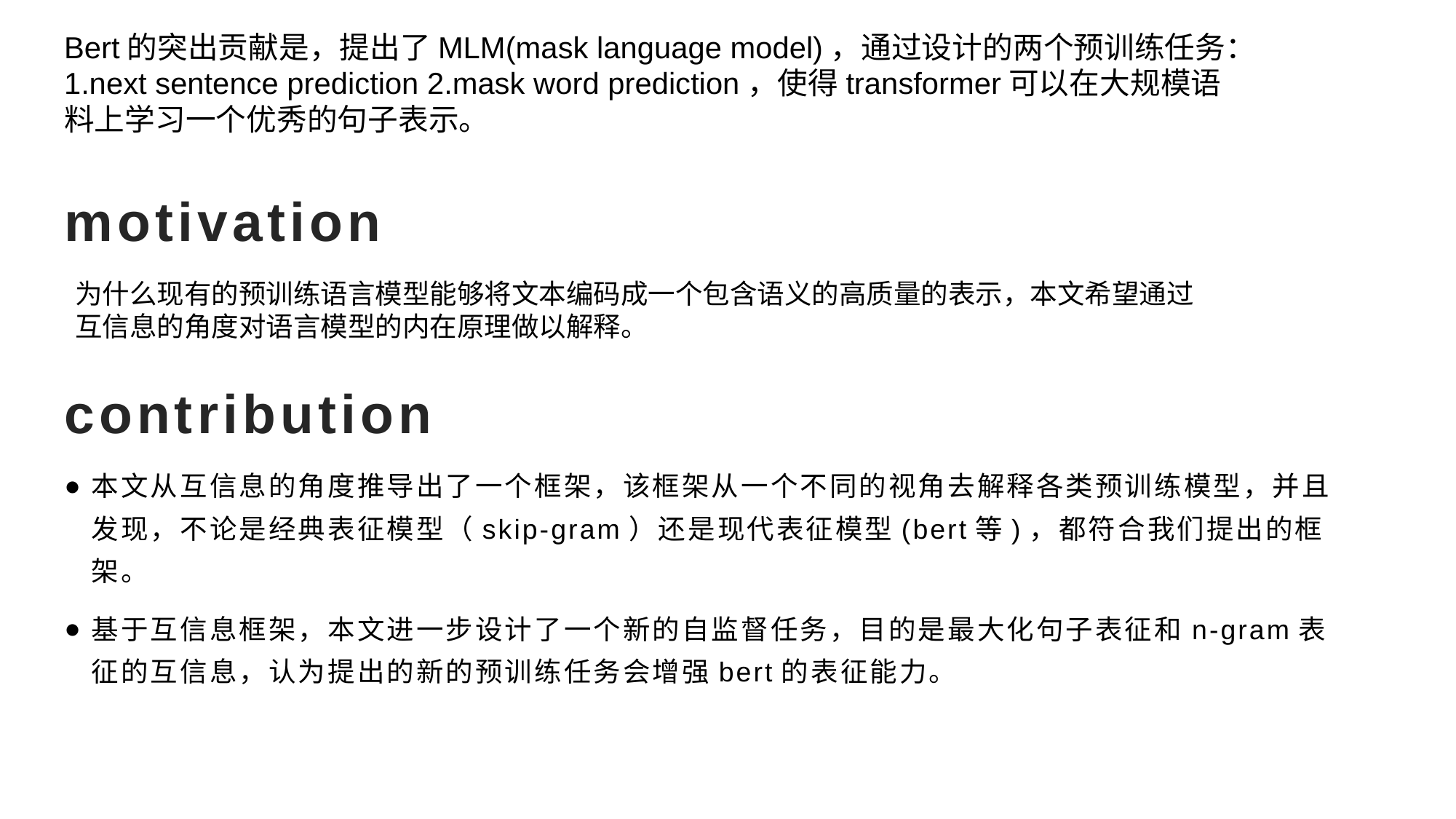

Bert的突出贡献是，提出了MLM(mask language model)，通过设计的两个预训练任务：1.next sentence prediction 2.mask word prediction，使得transformer可以在大规模语料上学习一个优秀的句子表示。
motivation
为什么现有的预训练语言模型能够将文本编码成一个包含语义的高质量的表示，本文希望通过互信息的角度对语言模型的内在原理做以解释。
# contribution
本文从互信息的角度推导出了一个框架，该框架从一个不同的视角去解释各类预训练模型，并且发现，不论是经典表征模型（skip-gram）还是现代表征模型(bert等)，都符合我们提出的框架。
基于互信息框架，本文进一步设计了一个新的自监督任务，目的是最大化句子表征和n-gram表征的互信息，认为提出的新的预训练任务会增强bert的表征能力。